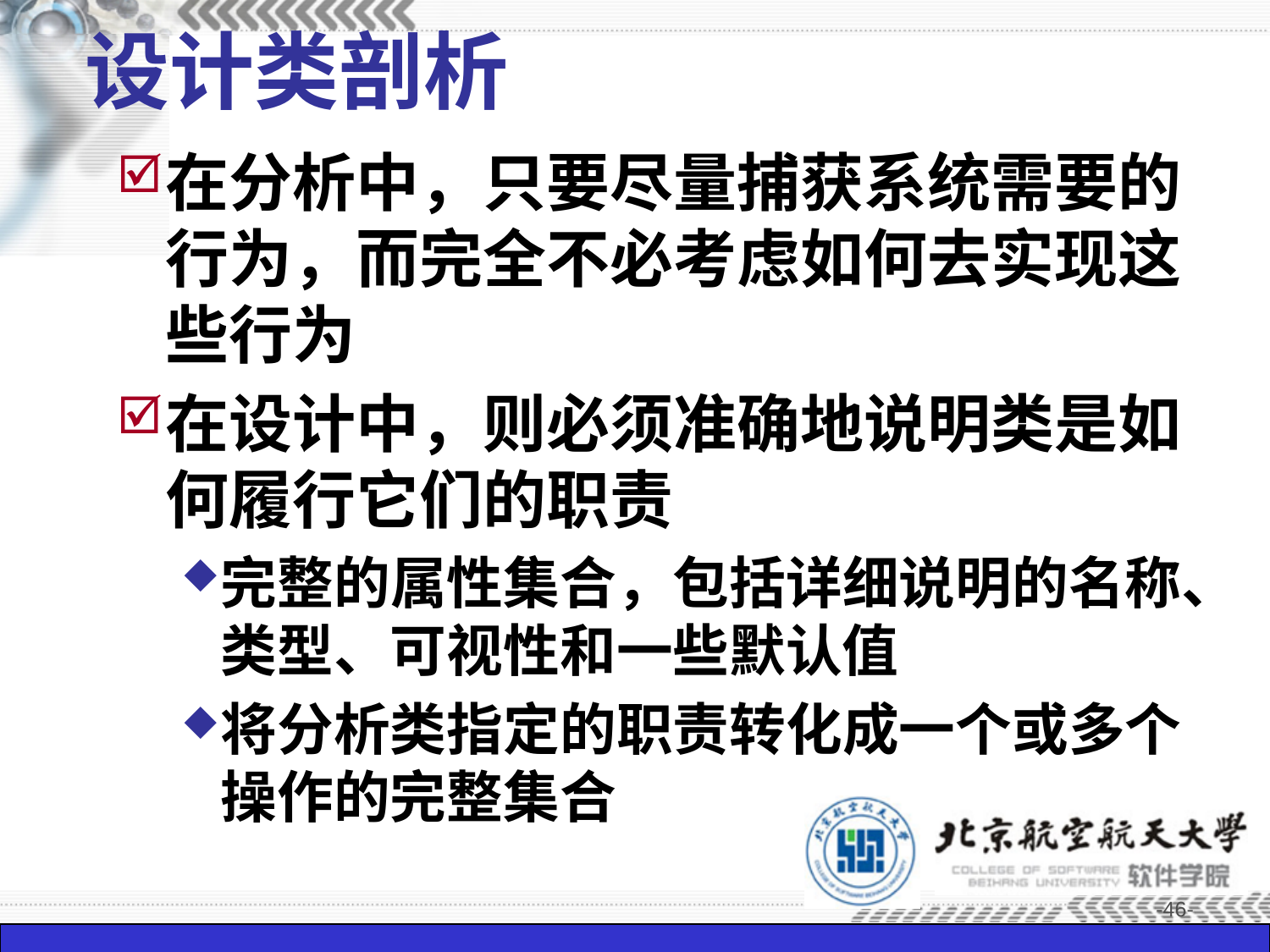

# 设计类剖析
在分析中，只要尽量捕获系统需要的行为，而完全不必考虑如何去实现这些行为
在设计中，则必须准确地说明类是如何履行它们的职责
完整的属性集合，包括详细说明的名称、类型、可视性和一些默认值
将分析类指定的职责转化成一个或多个操作的完整集合
-46-